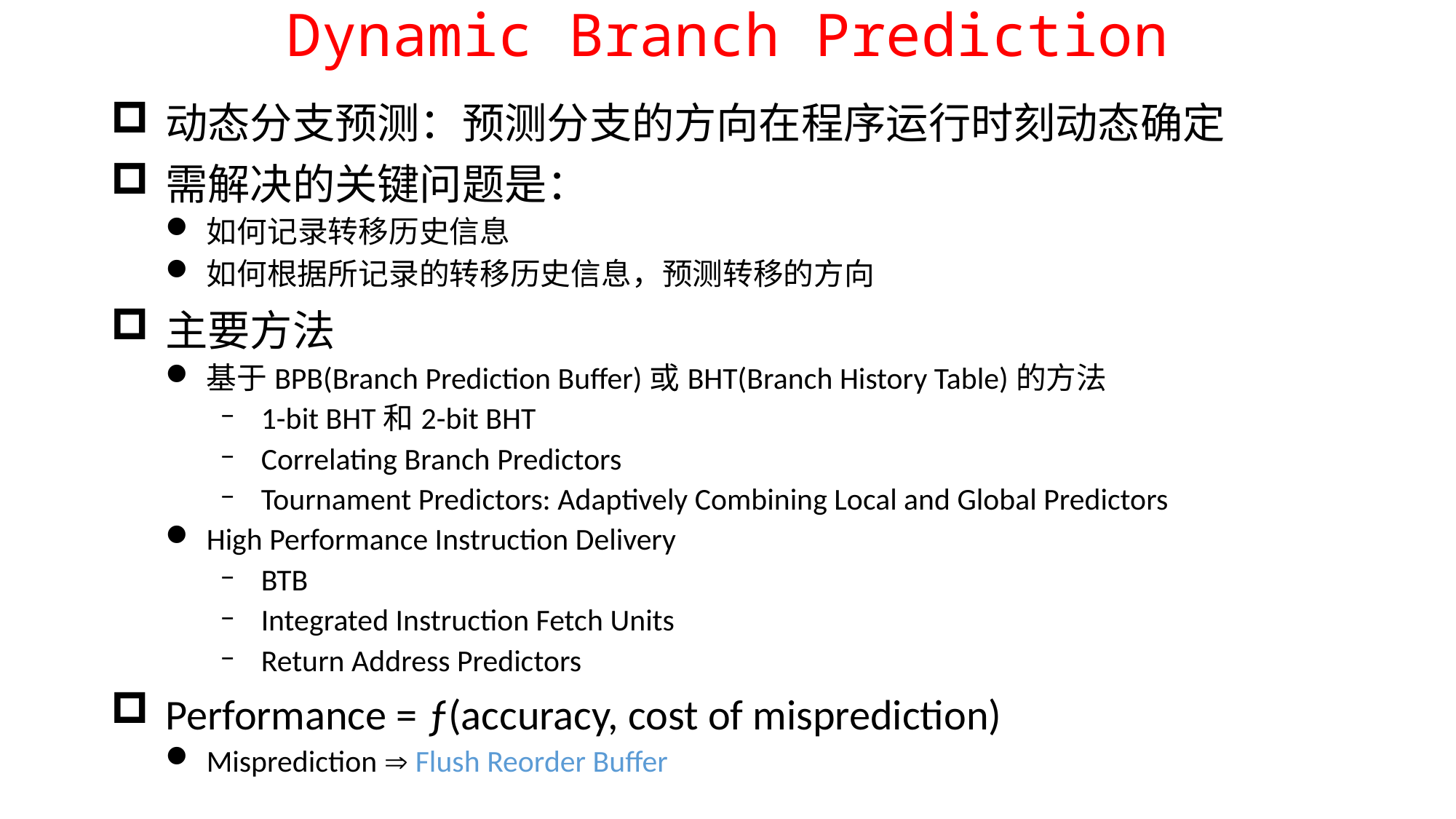

# Dynamic Branch Prediction
动态分支预测：预测分支的方向在程序运行时刻动态确定
需解决的关键问题是：
如何记录转移历史信息
如何根据所记录的转移历史信息，预测转移的方向
主要方法
基于BPB(Branch Prediction Buffer)或BHT(Branch History Table)的方法
1-bit BHT和2-bit BHT
Correlating Branch Predictors
Tournament Predictors: Adaptively Combining Local and Global Predictors
High Performance Instruction Delivery
BTB
Integrated Instruction Fetch Units
Return Address Predictors
Performance = ƒ(accuracy, cost of misprediction)
Misprediction ⇒ Flush Reorder Buffer